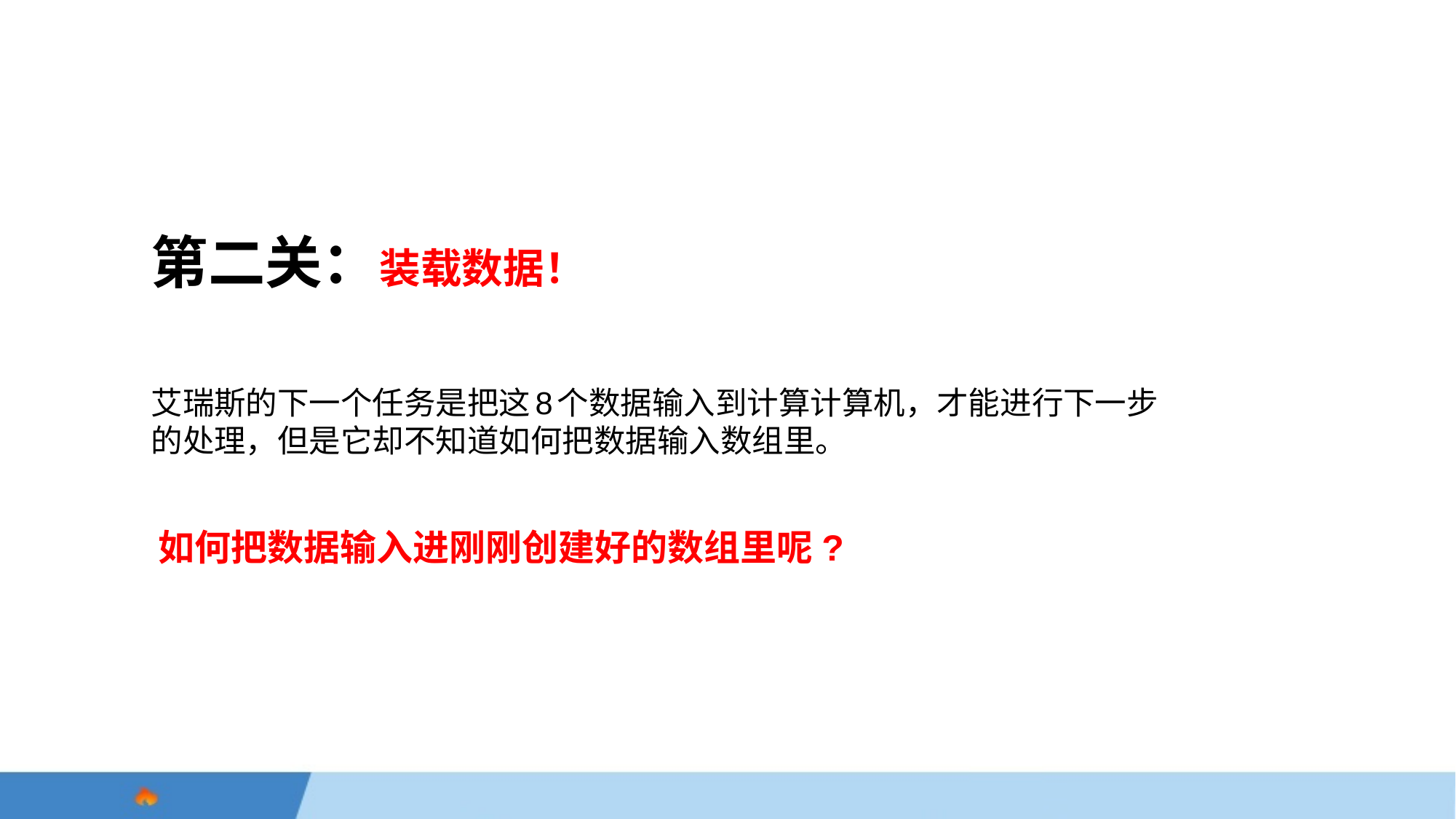

第二关：装载数据！

艾瑞斯的下一个任务是把这8个数据输入到计算计算机，才能进行下一步的处理，但是它却不知道如何把数据输入数组里。
# 如何把数据输入进刚刚创建好的数组里呢?